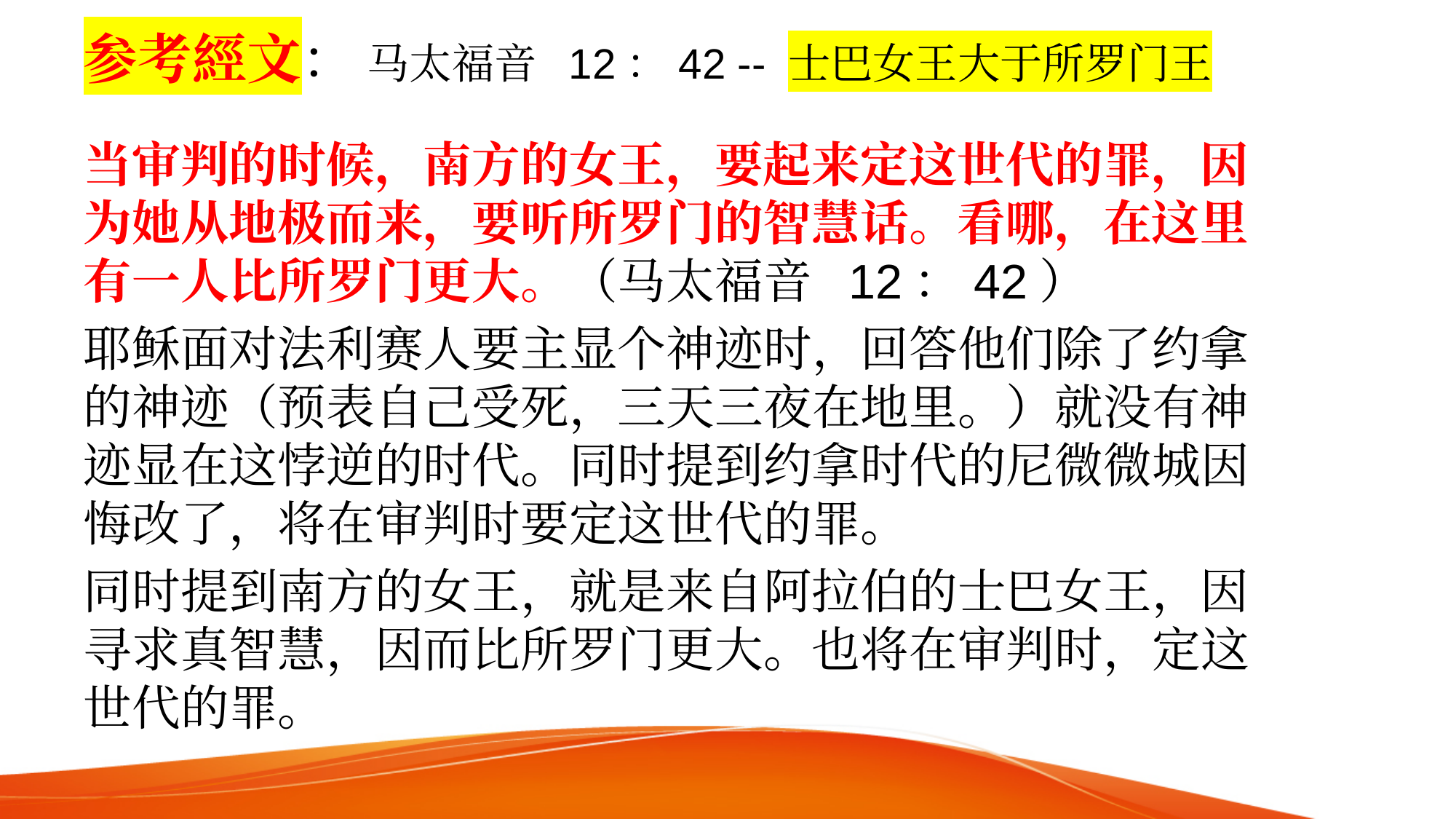

# 参考經文： 马太福音  12：42 -- 士巴女王大于所罗门王
当审判的时候，南方的女王，要起来定这世代的罪，因为她从地极而来，要听所罗门的智慧话。看哪，在这里有一人比所罗门更大。（马太福音  12：42）
耶稣面对法利赛人要主显个神迹时，回答他们除了约拿的神迹（预表自己受死，三天三夜在地里。）就没有神迹显在这悖逆的时代。同时提到约拿时代的尼微微城因悔改了，将在审判时要定这世代的罪。
同时提到南方的女王，就是来自阿拉伯的士巴女王，因寻求真智慧，因而比所罗门更大。也将在审判时，定这世代的罪。